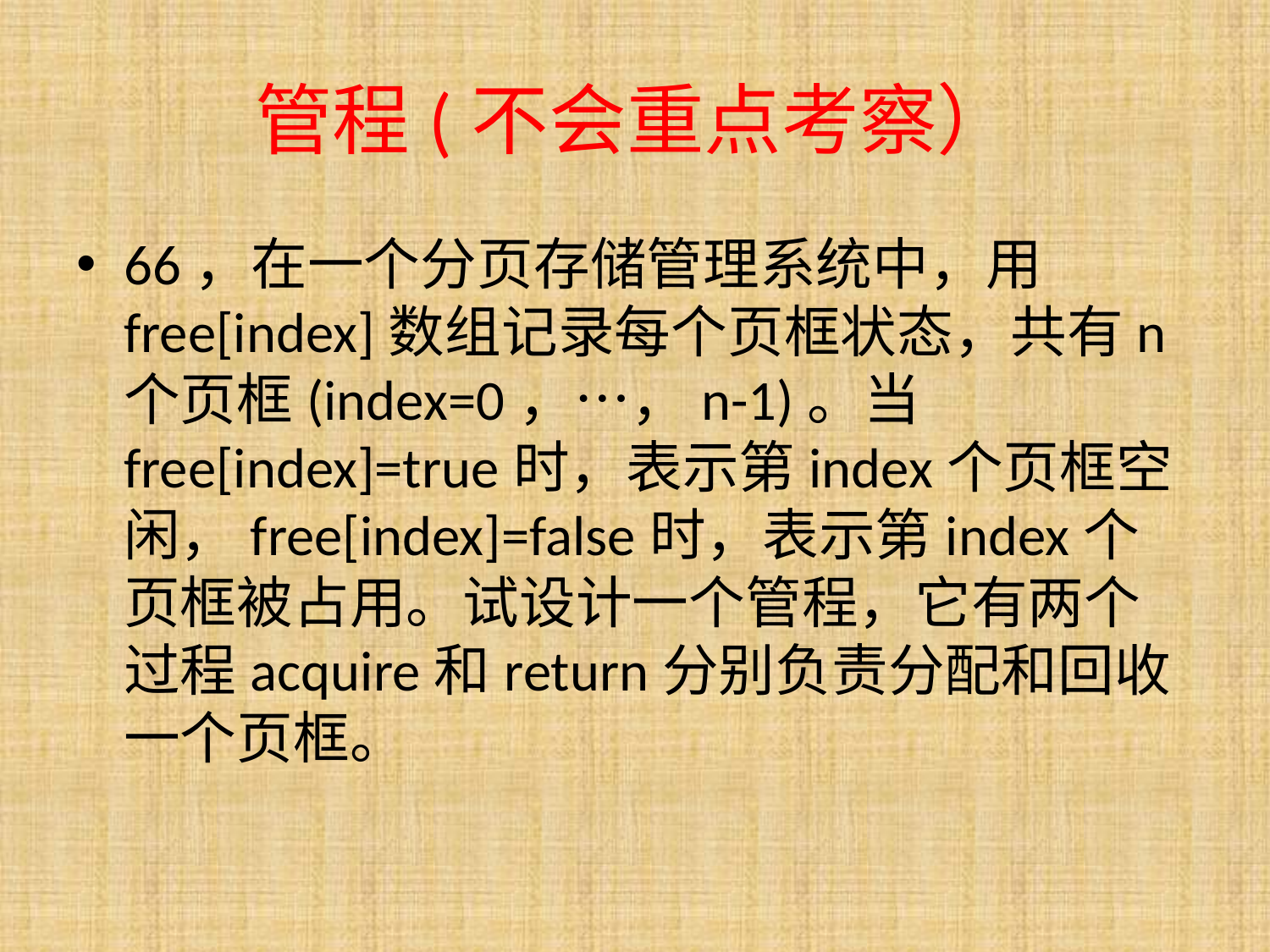

# 管程(不会重点考察）
66，在一个分页存储管理系统中，用free[index]数组记录每个页框状态，共有n个页框(index=0，…，n-1)。当free[index]=true时，表示第index个页框空闲，free[index]=false时，表示第index个页框被占用。试设计一个管程，它有两个过程acquire和return分别负责分配和回收一个页框。